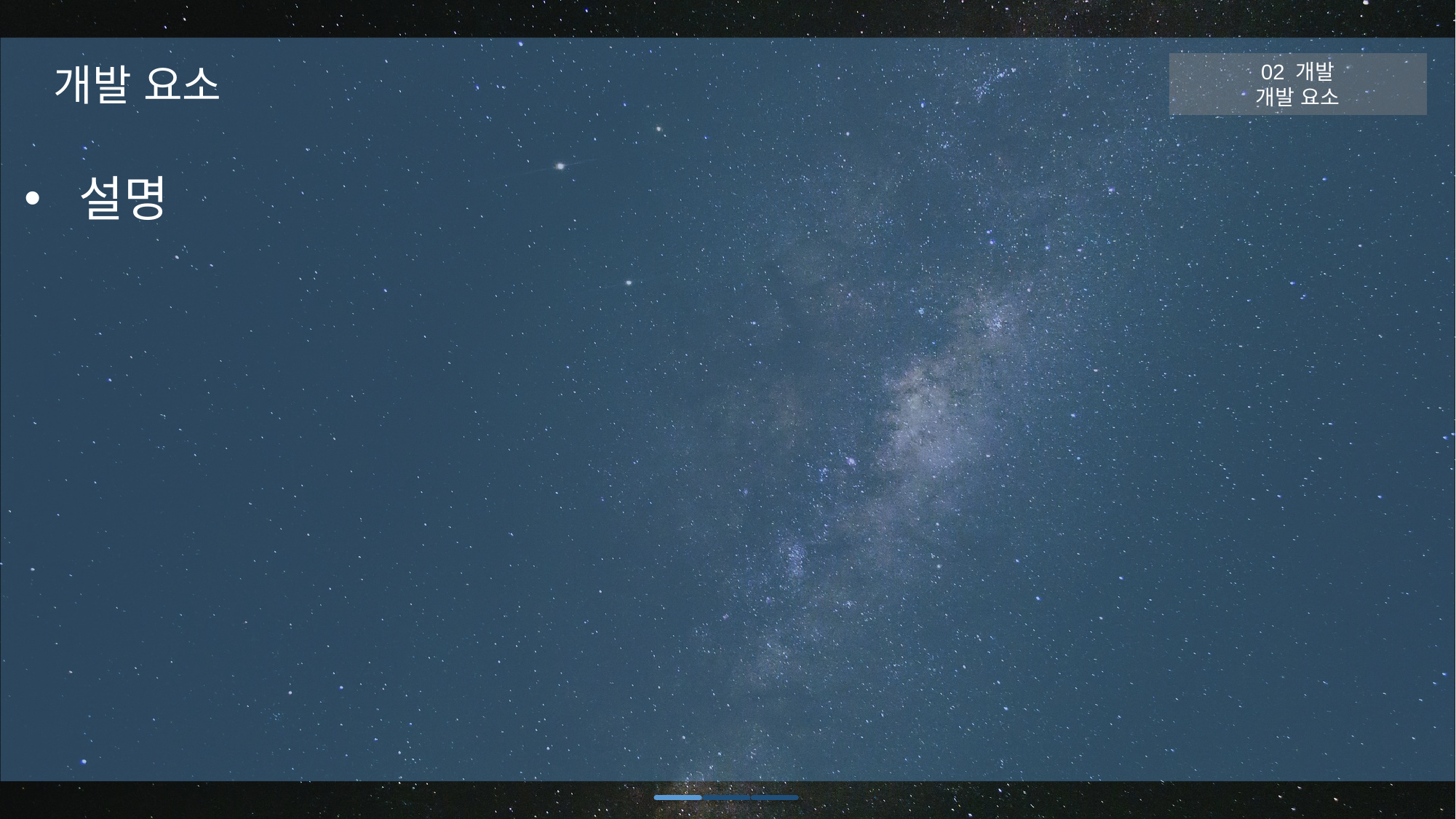

개발 요소
02 개발
개발 요소
설명